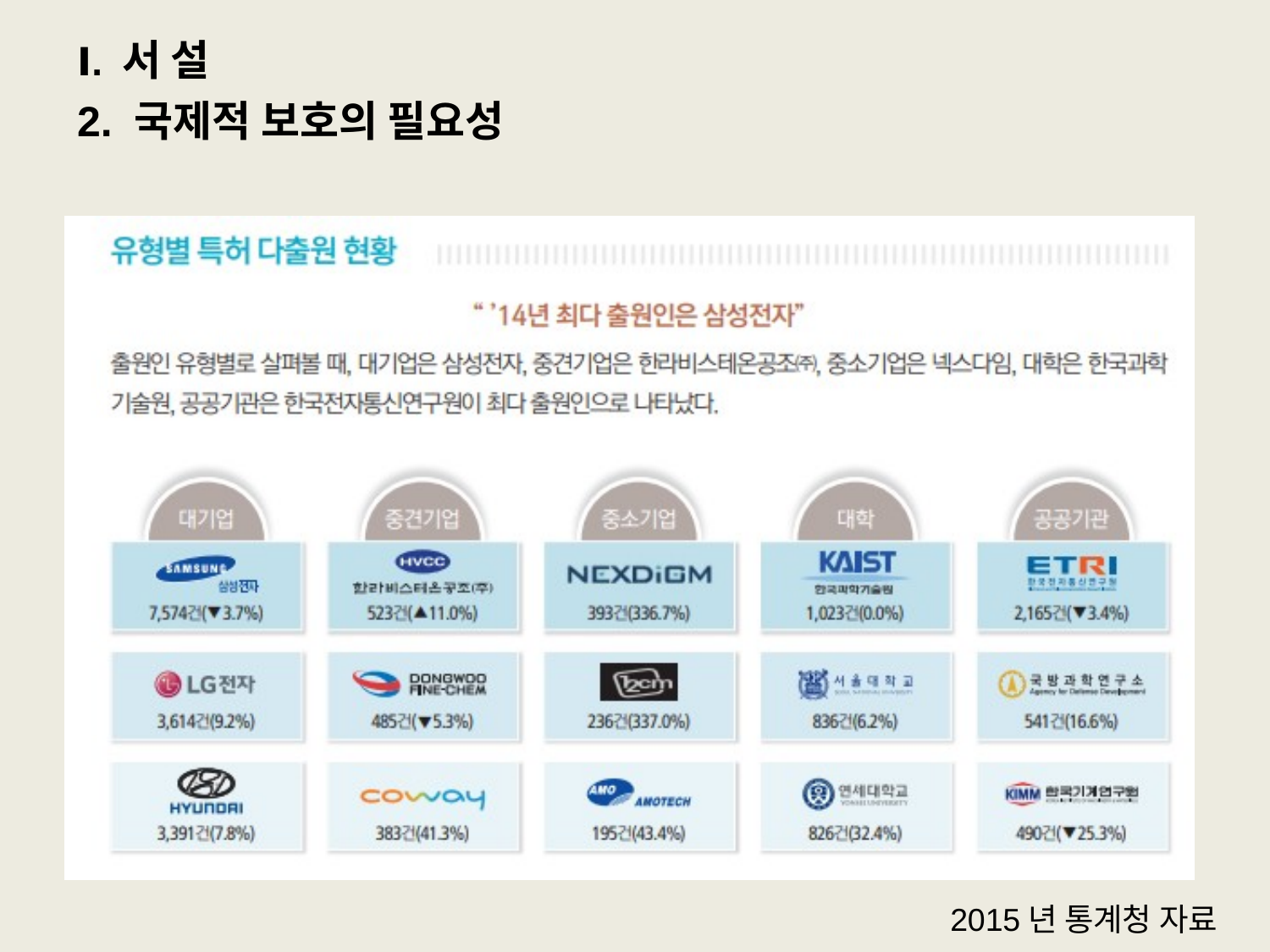

Ⅰ. 서 설
2. 국제적 보호의 필요성

2015년 통계청 자료